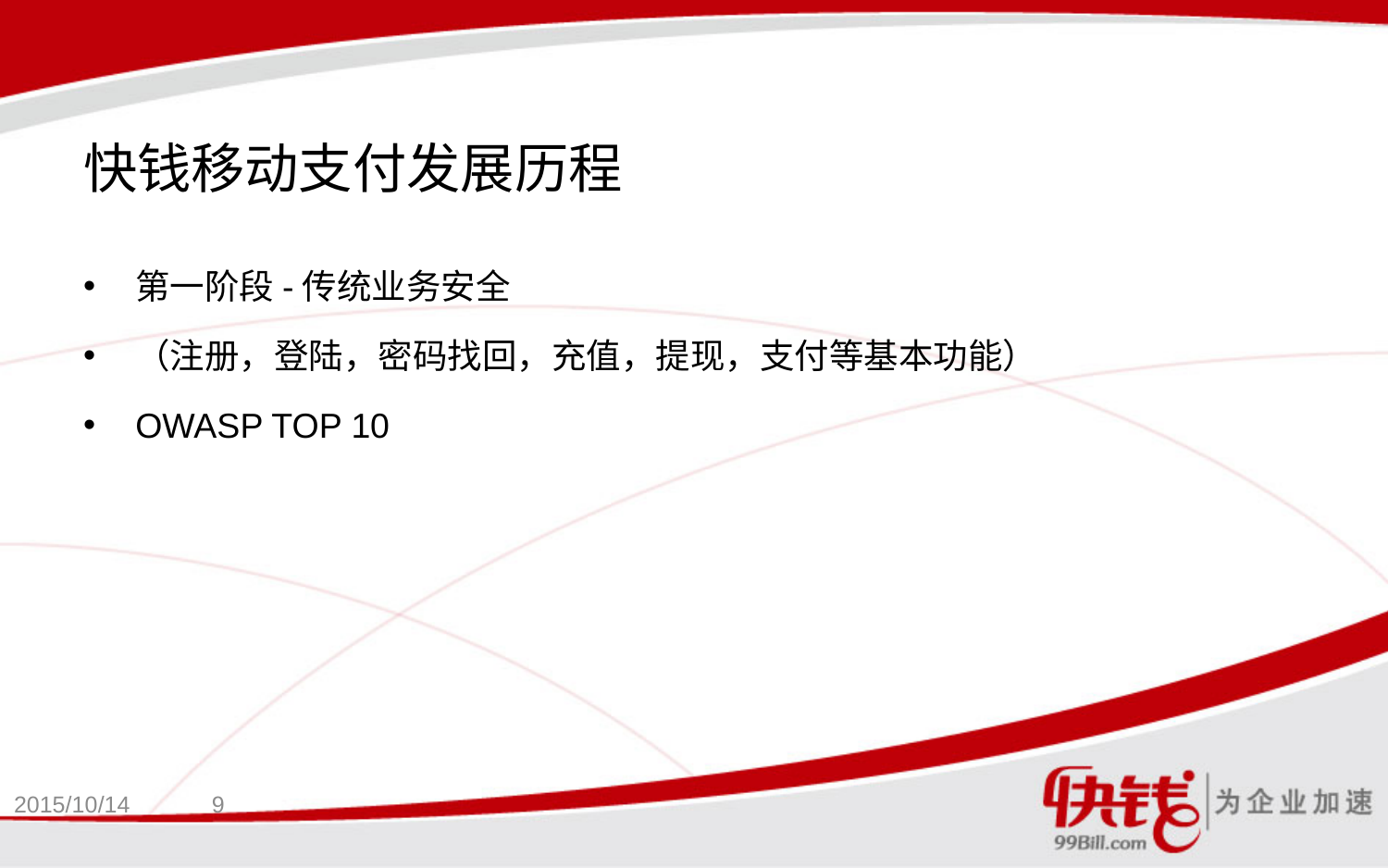

# 快钱移动支付发展历程
第一阶段-传统业务安全
（注册，登陆，密码找回，充值，提现，支付等基本功能）
OWASP TOP 10
2015/10/14
9